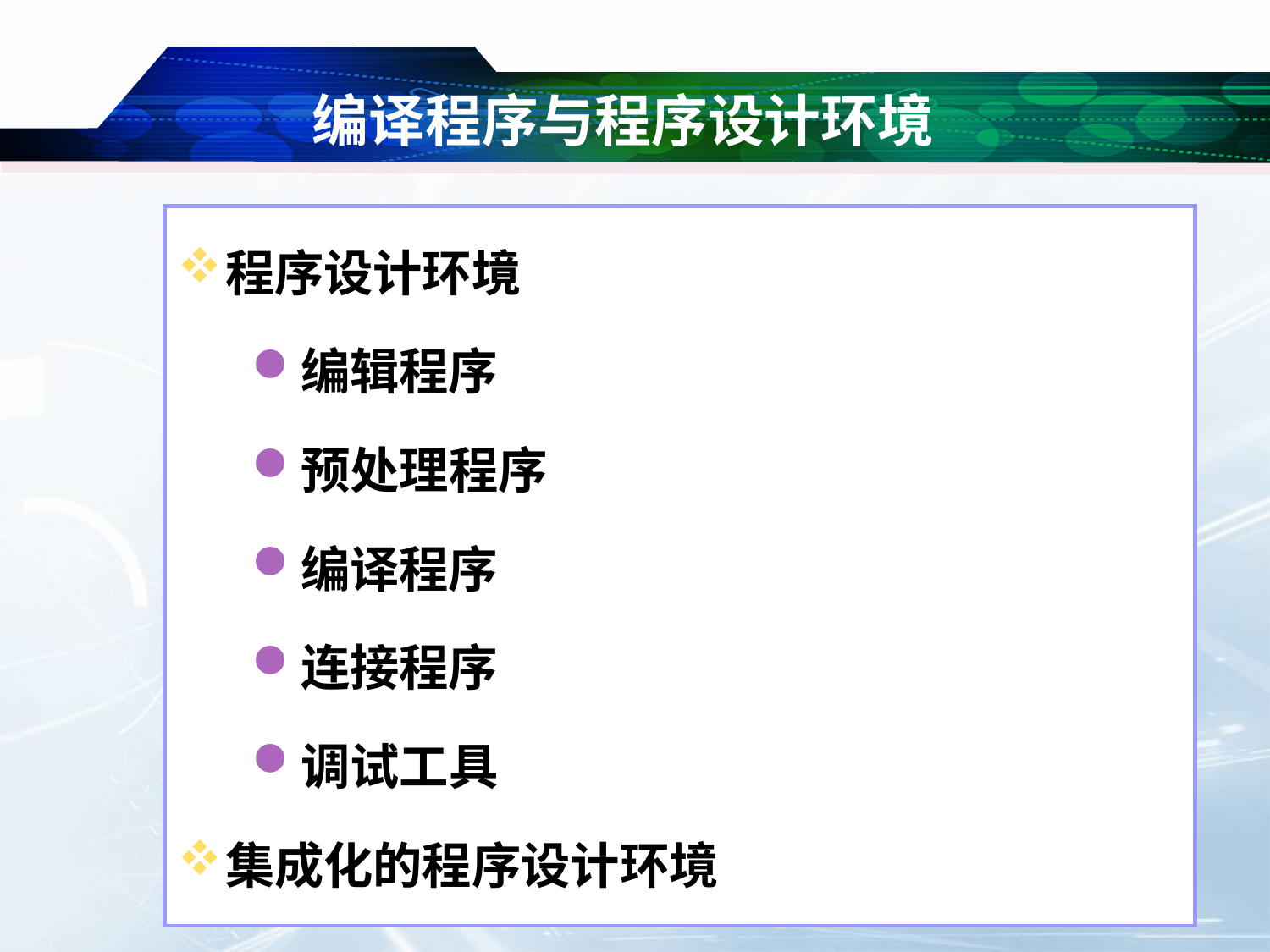

# 编译程序与程序设计环境
程序设计环境
编辑程序
预处理程序
编译程序
连接程序
调试工具
集成化的程序设计环境